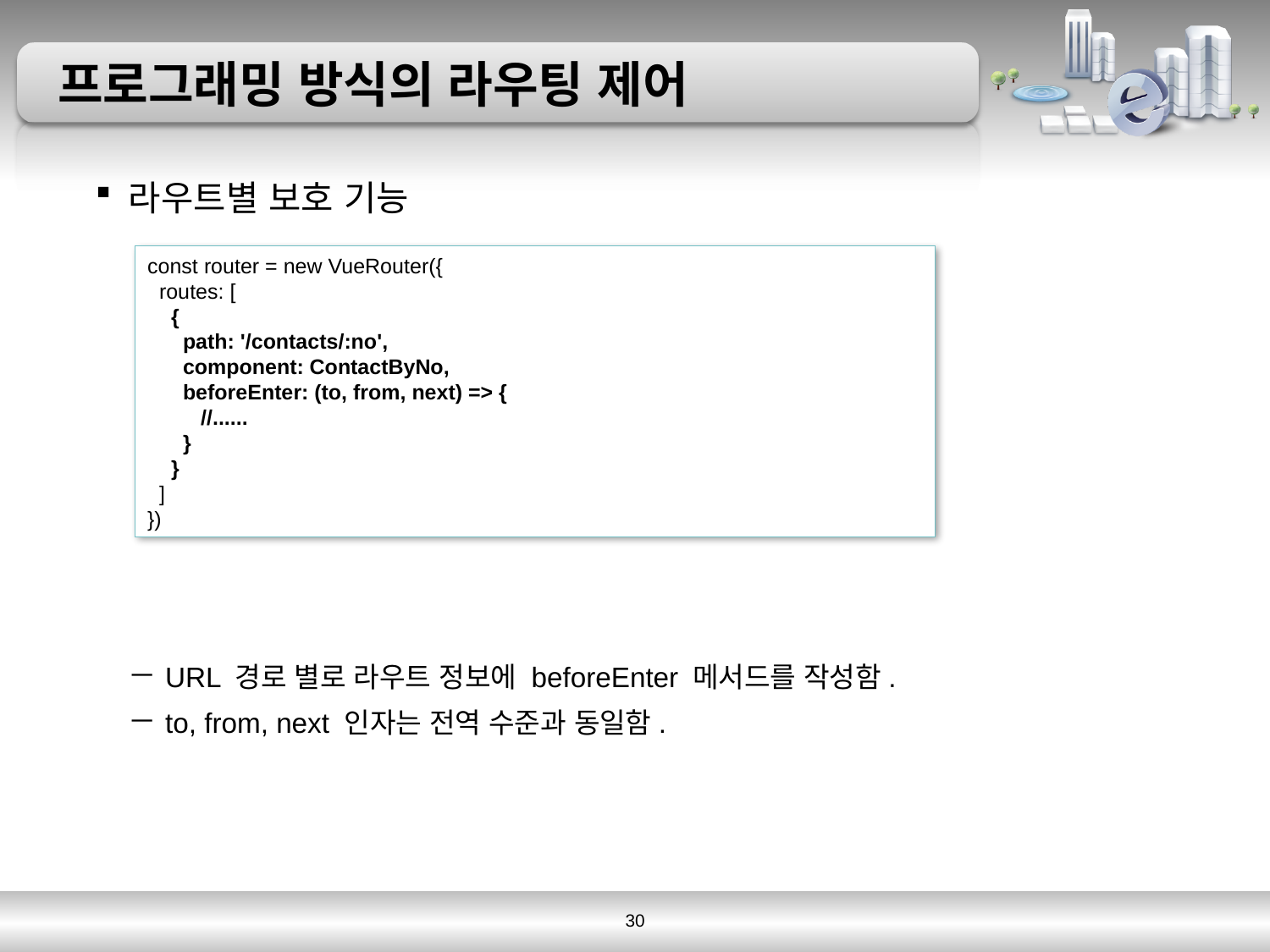

# 프로그래밍 방식의 라우팅 제어
라우트별 보호 기능

URL 경로 별로 라우트 정보에 beforeEnter 메서드를 작성함.
to, from, next 인자는 전역 수준과 동일함.
const router = new VueRouter({
  routes: [
    {
      path: '/contacts/:no',
      component: ContactByNo,
      beforeEnter: (to, from, next) => {
         //......
      }
    }
  ]
})